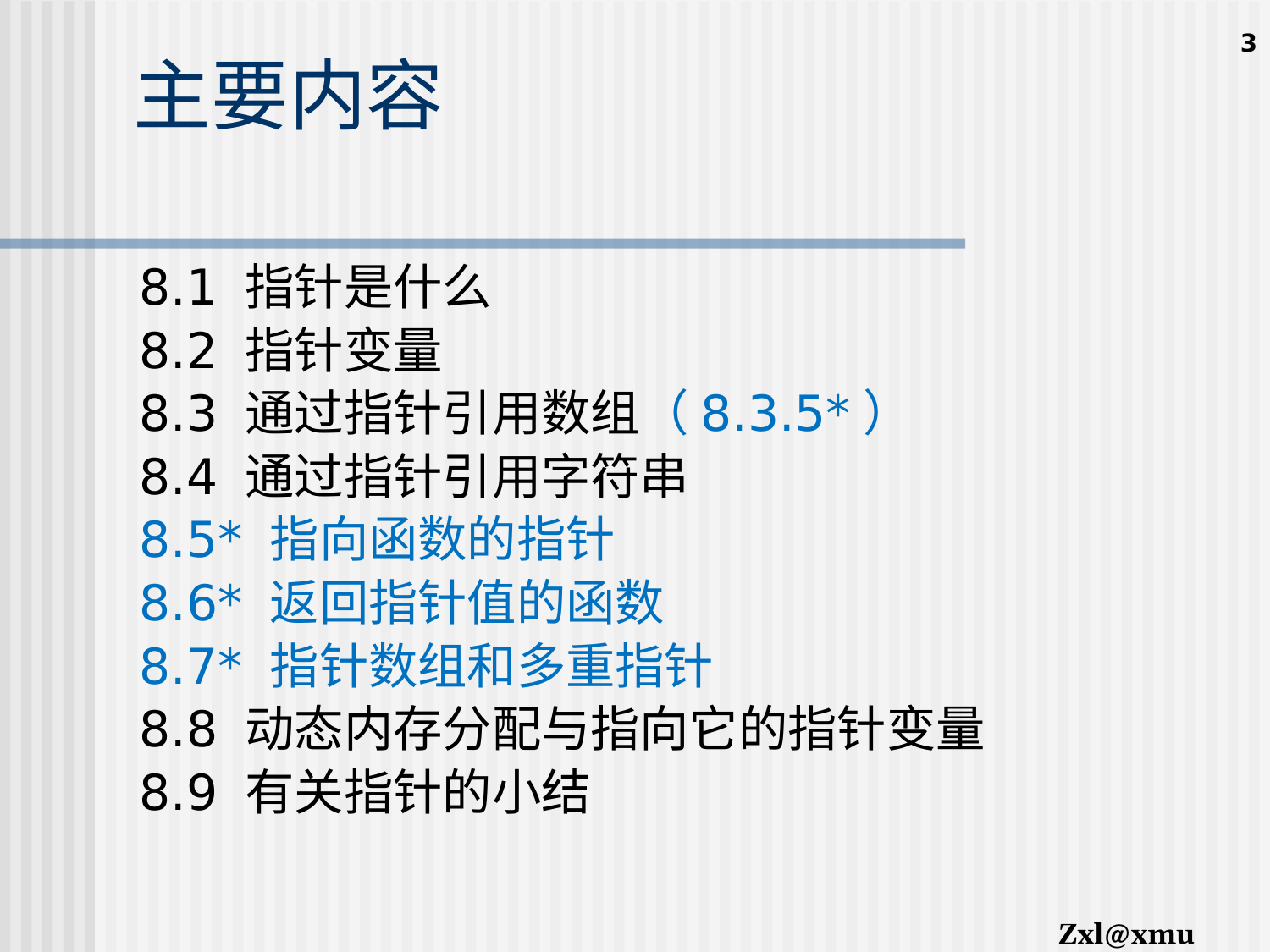

3
# 主要内容
8.1 指针是什么
8.2 指针变量
8.3 通过指针引用数组（8.3.5*）
8.4 通过指针引用字符串
8.5* 指向函数的指针
8.6* 返回指针值的函数
8.7* 指针数组和多重指针
8.8 动态内存分配与指向它的指针变量
8.9 有关指针的小结